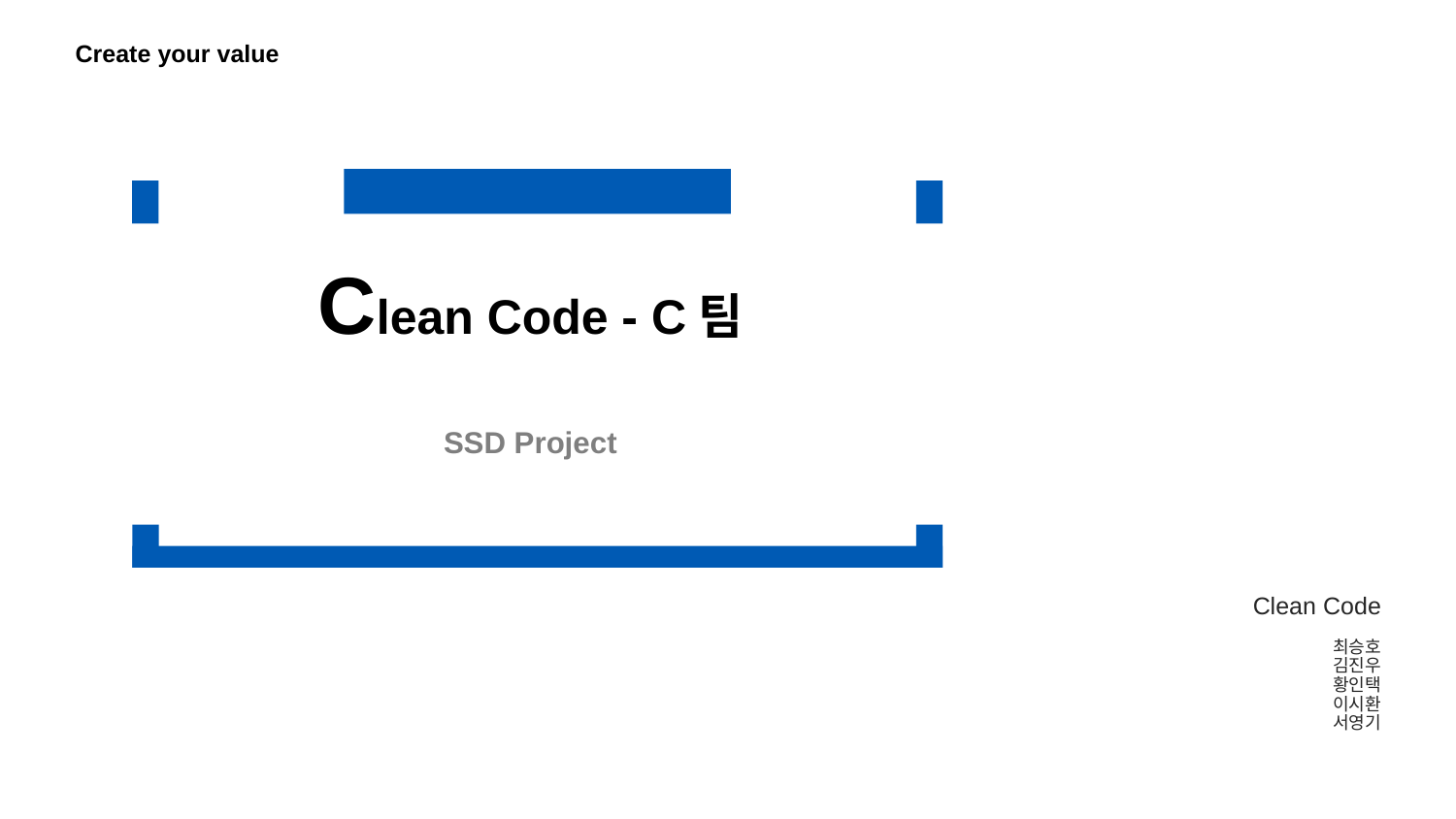

Clean Code - C팀
SSD Project
Clean Code
최승호
김진우
황인택
이시환
서영기